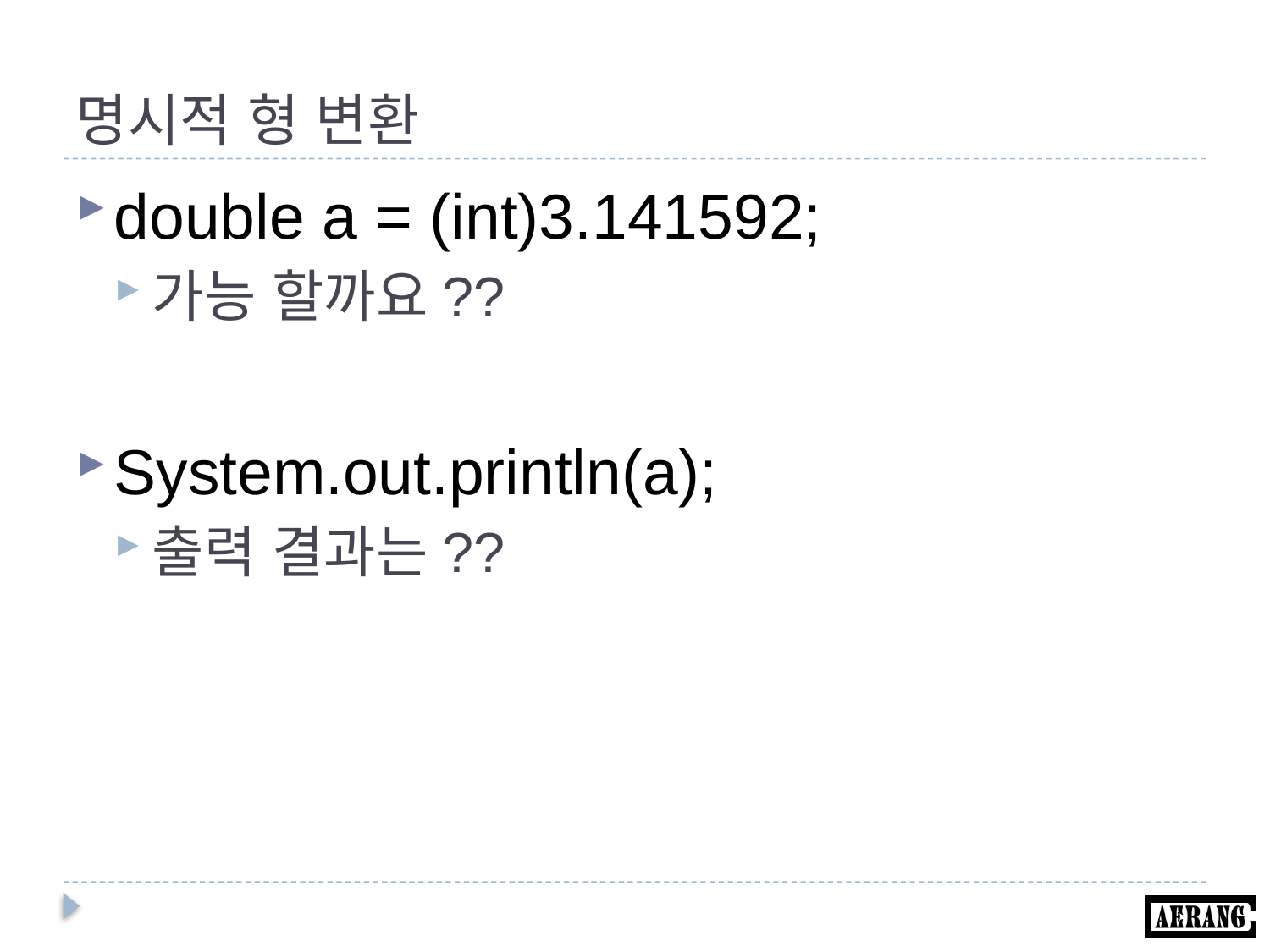

# 명시적 형 변환
double a = (int)3.141592;
가능 할까요??

System.out.println(a);
출력 결과는??